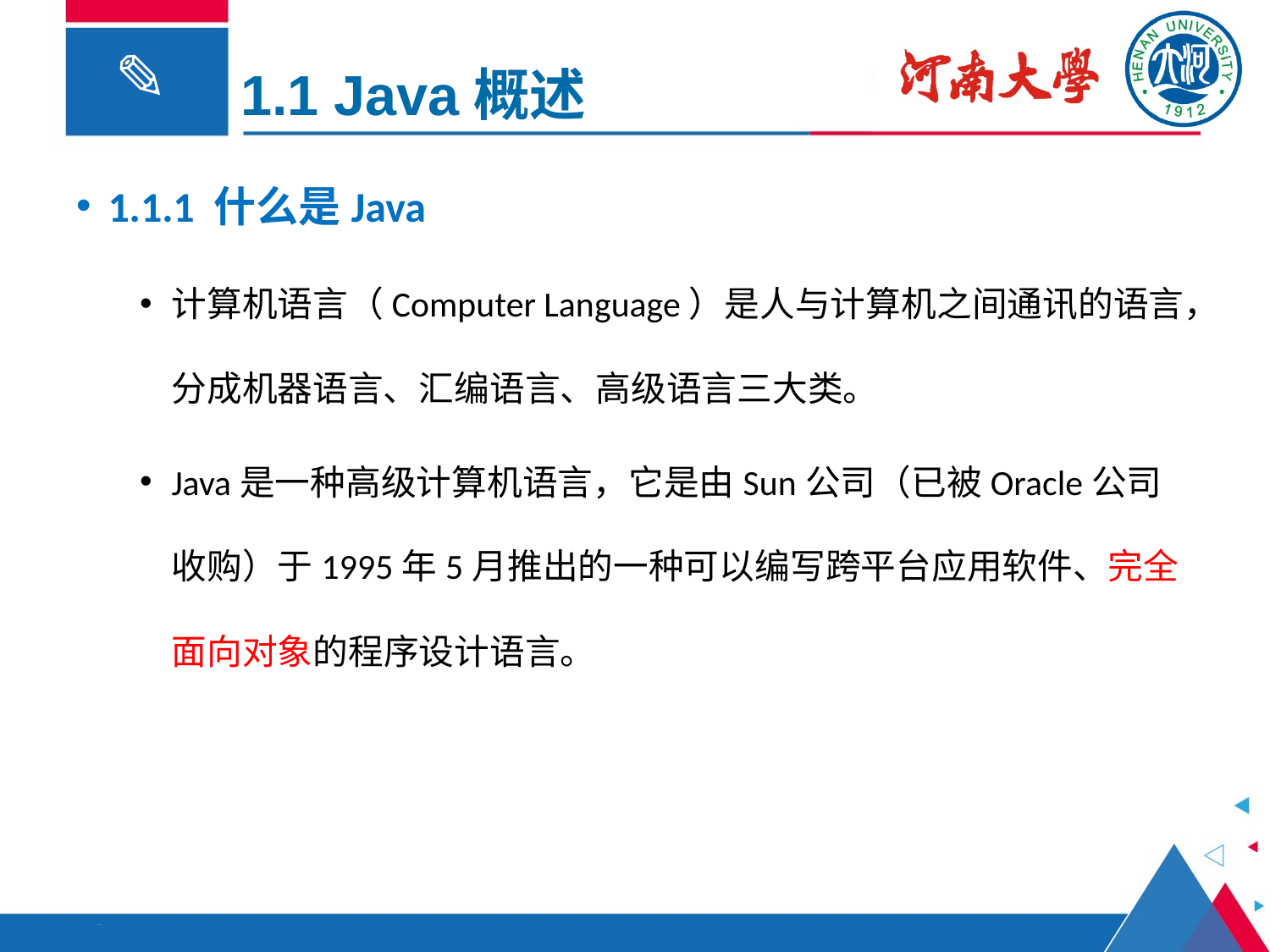

1.1 Java概述
1.1.1 什么是Java
计算机语言（Computer Language）是人与计算机之间通讯的语言，分成机器语言、汇编语言、高级语言三大类。
Java是一种高级计算机语言，它是由Sun公司（已被Oracle公司收购）于1995年5月推出的一种可以编写跨平台应用软件、完全面向对象的程序设计语言。